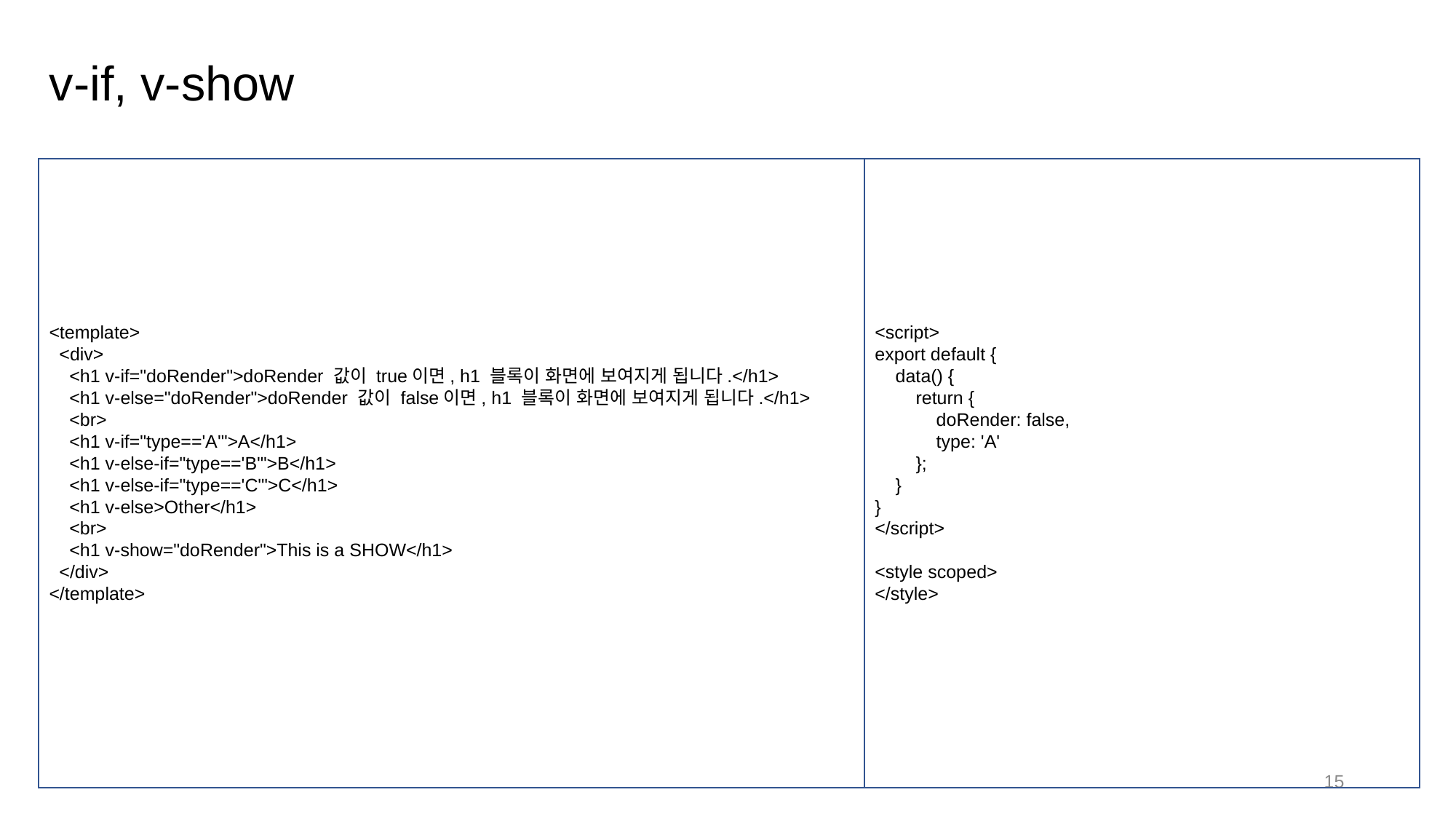

# v-if, v-show
<script>
export default {
    data() {
        return {
            doRender: false,
            type: 'A'
        };
    }
}
</script>

<style scoped>
</style>

<template>
  <div>
    <h1 v-if="doRender">doRender 값이 true이면, h1 블록이 화면에 보여지게 됩니다.</h1>
    <h1 v-else="doRender">doRender 값이 false이면, h1 블록이 화면에 보여지게 됩니다.</h1>
    <br>
    <h1 v-if="type=='A'">A</h1>
    <h1 v-else-if="type=='B'">B</h1>
    <h1 v-else-if="type=='C'">C</h1>
    <h1 v-else>Other</h1>
    <br>
    <h1 v-show="doRender">This is a SHOW</h1>
  </div>
</template>

15